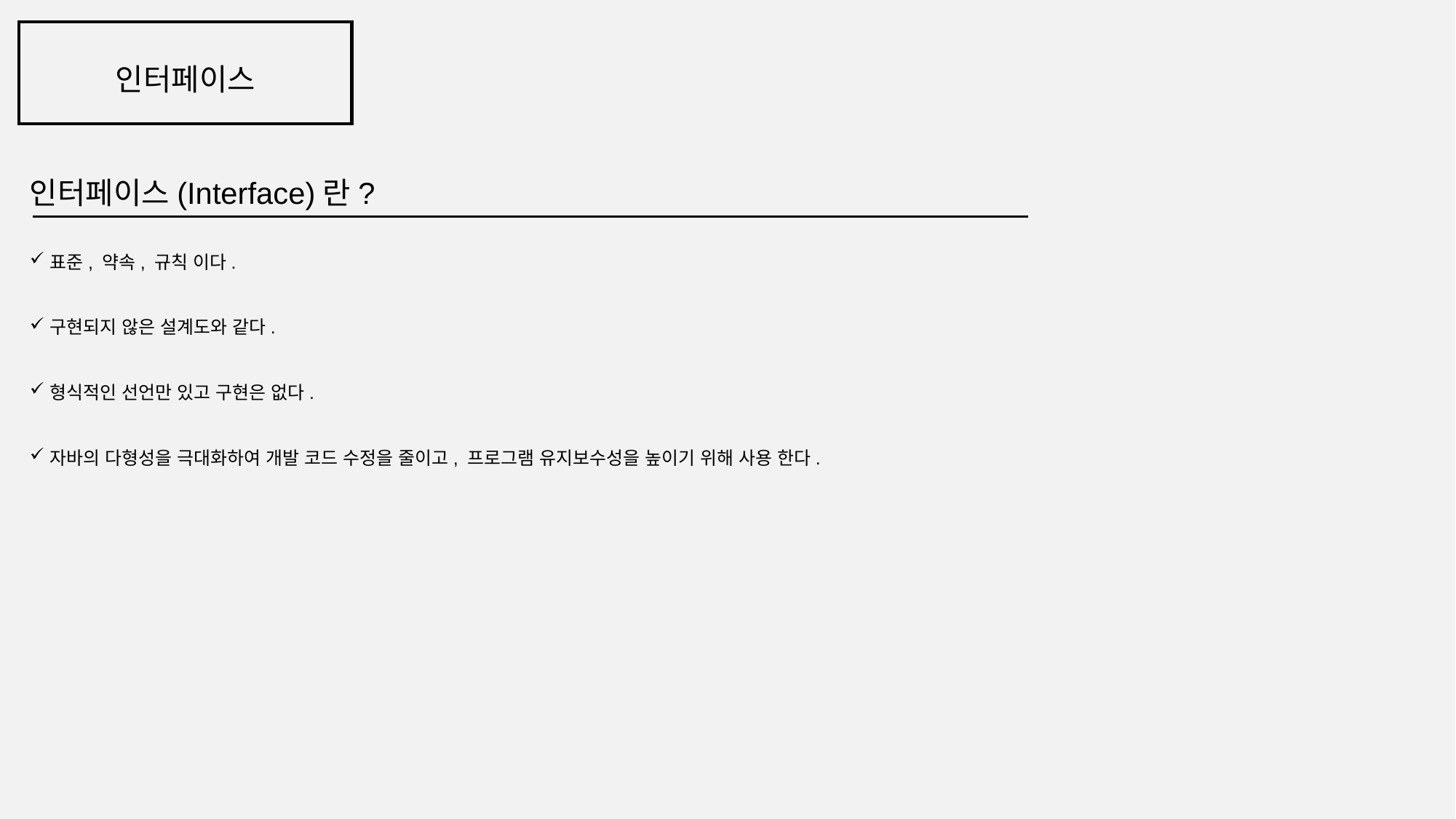

인터페이스
인터페이스(Interface)란?
표준, 약속, 규칙 이다.

구현되지 않은 설계도와 같다.

형식적인 선언만 있고 구현은 없다.

자바의 다형성을 극대화하여 개발 코드 수정을 줄이고, 프로그램 유지보수성을 높이기 위해 사용 한다.